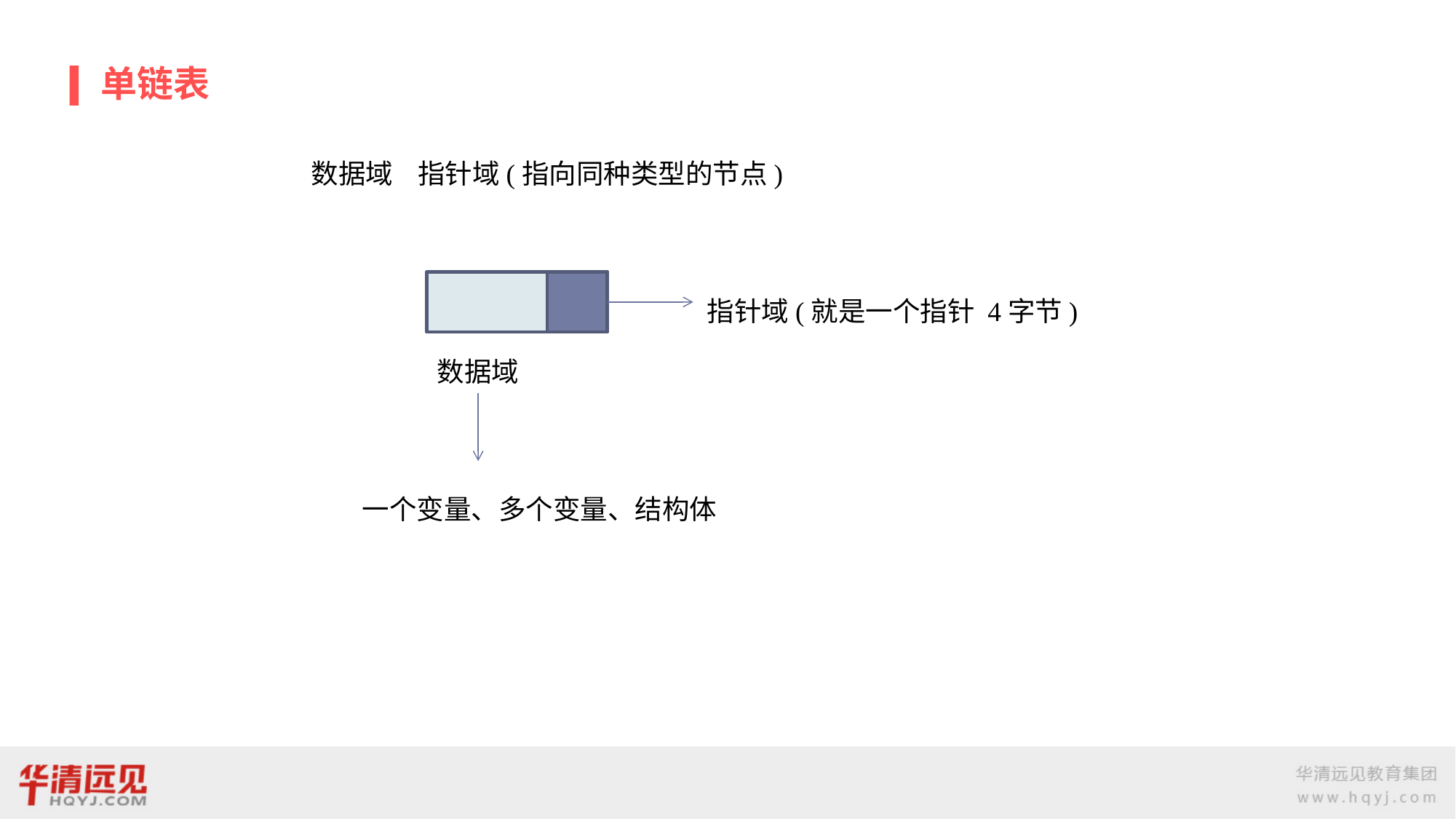

# 单链表
数据域    指针域(指向同种类型的节点)

指针域(就是一个指针 4字节)
数据域
一个变量、多个变量、结构体